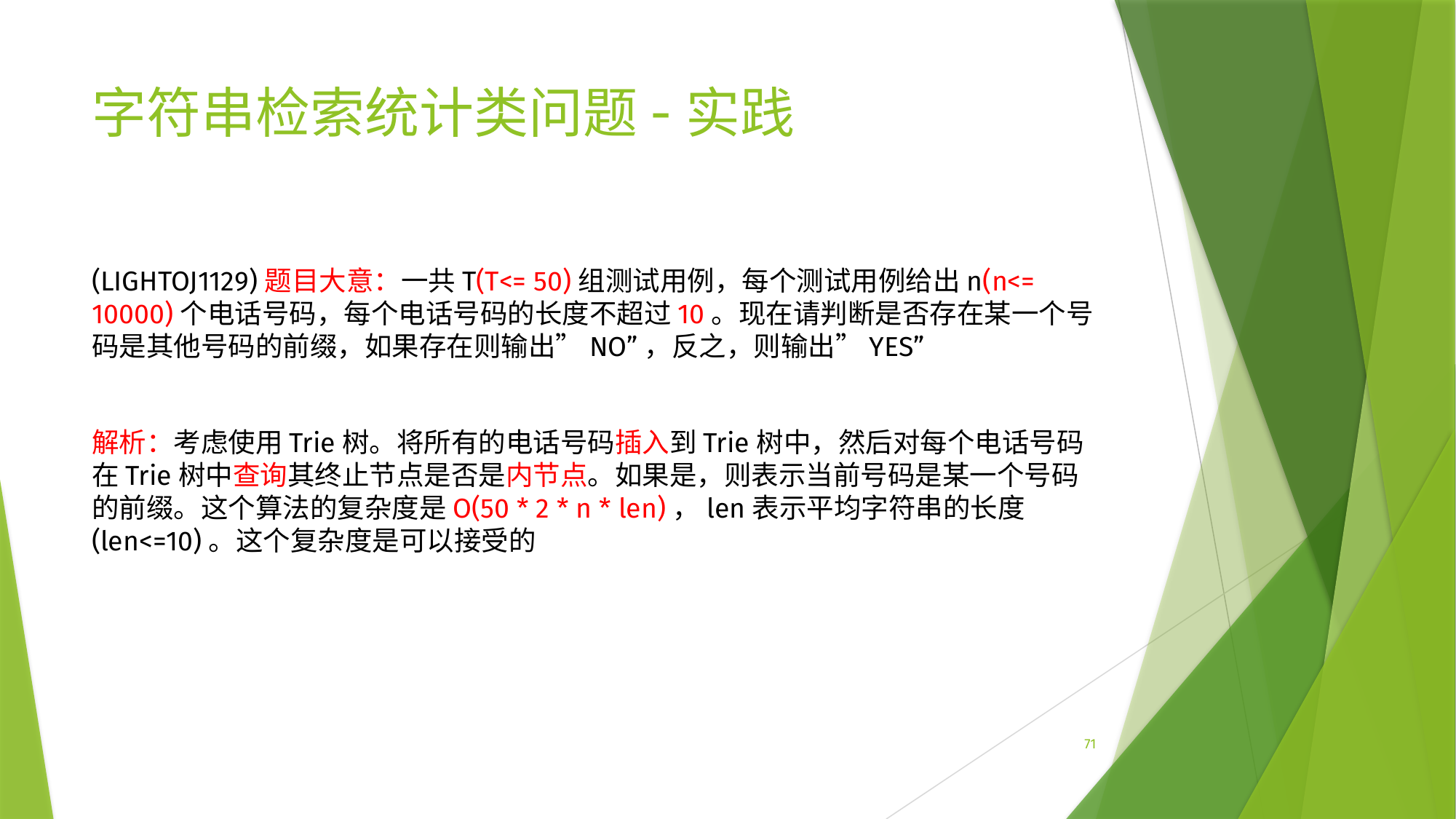

# 字符串检索统计类问题-实践
(LIGHTOJ1129)题目大意：一共T(T<= 50)组测试用例，每个测试用例给出n(n<= 10000)个电话号码，每个电话号码的长度不超过10。现在请判断是否存在某一个号码是其他号码的前缀，如果存在则输出”NO”，反之，则输出”YES”

解析：考虑使用Trie树。将所有的电话号码插入到Trie树中，然后对每个电话号码在Trie树中查询其终止节点是否是内节点。如果是，则表示当前号码是某一个号码的前缀。这个算法的复杂度是O(50 * 2 * n * len)，len表示平均字符串的长度(len<=10)。这个复杂度是可以接受的

71